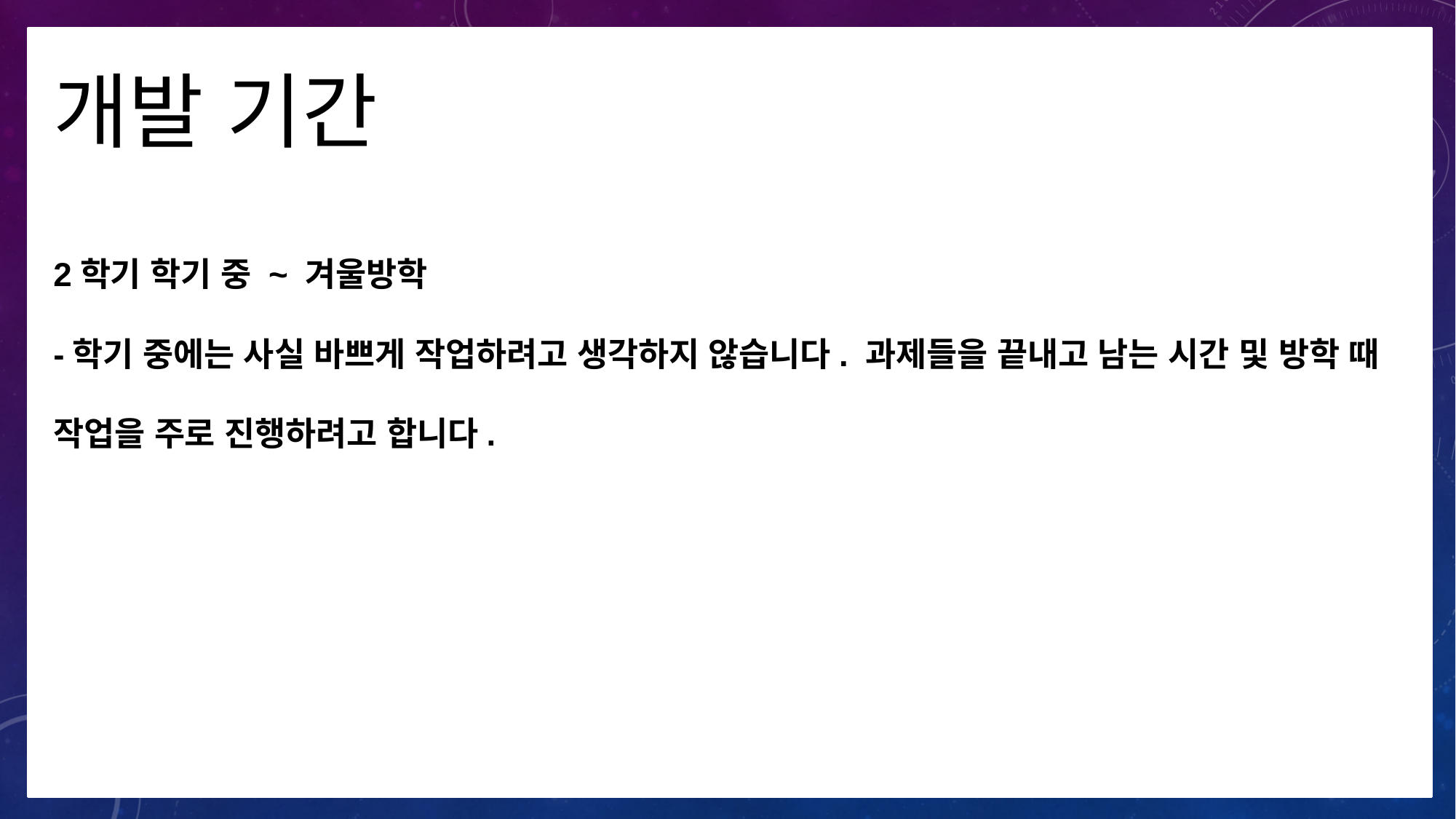

개발 기간

2학기 학기 중 ~ 겨울방학
-학기 중에는 사실 바쁘게 작업하려고 생각하지 않습니다. 과제들을 끝내고 남는 시간 및 방학 때 작업을 주로 진행하려고 합니다.